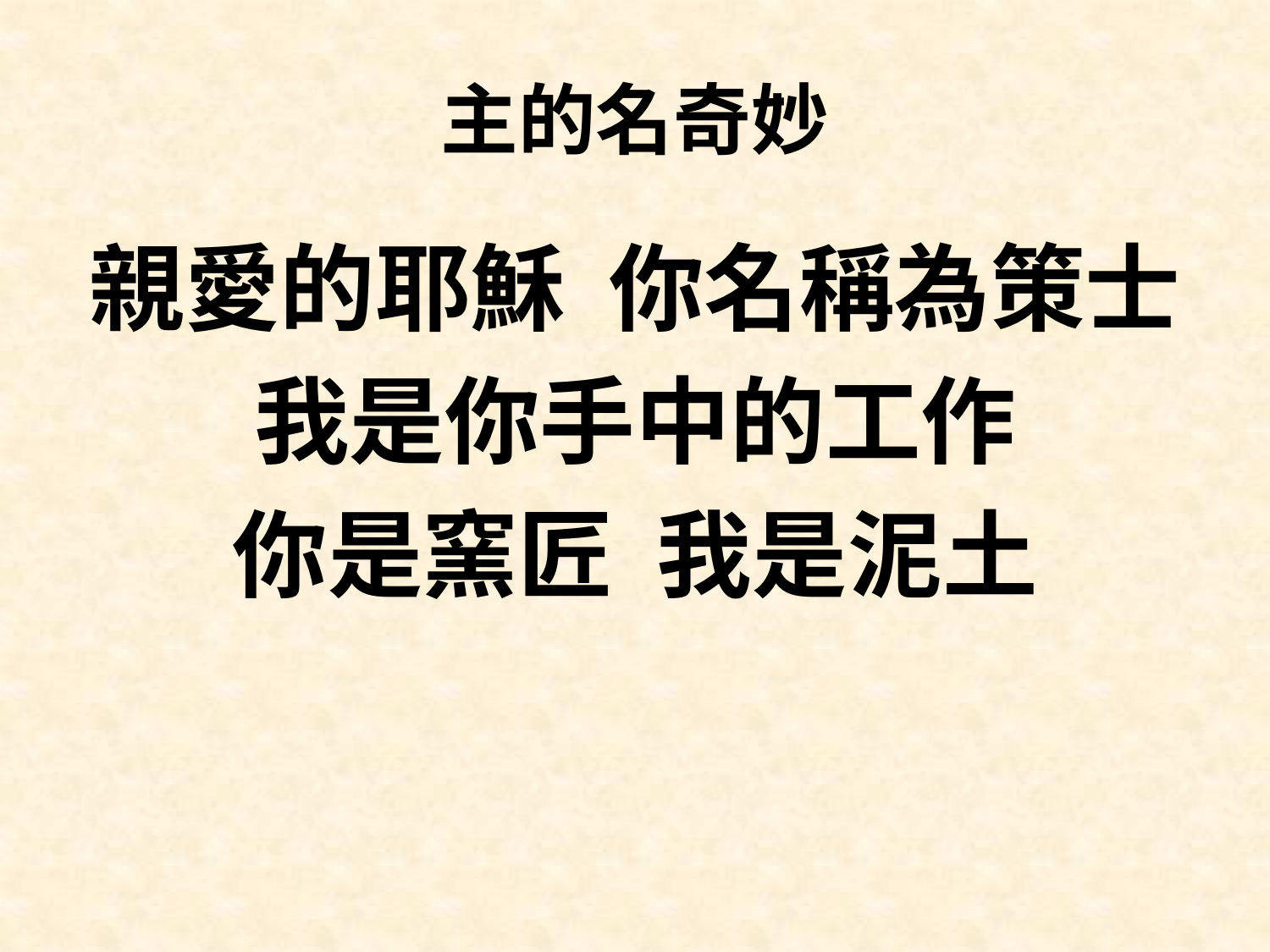

# 主的名奇妙
親愛的耶穌  你名稱為策士
我是你手中的工作
你是窯匠  我是泥土